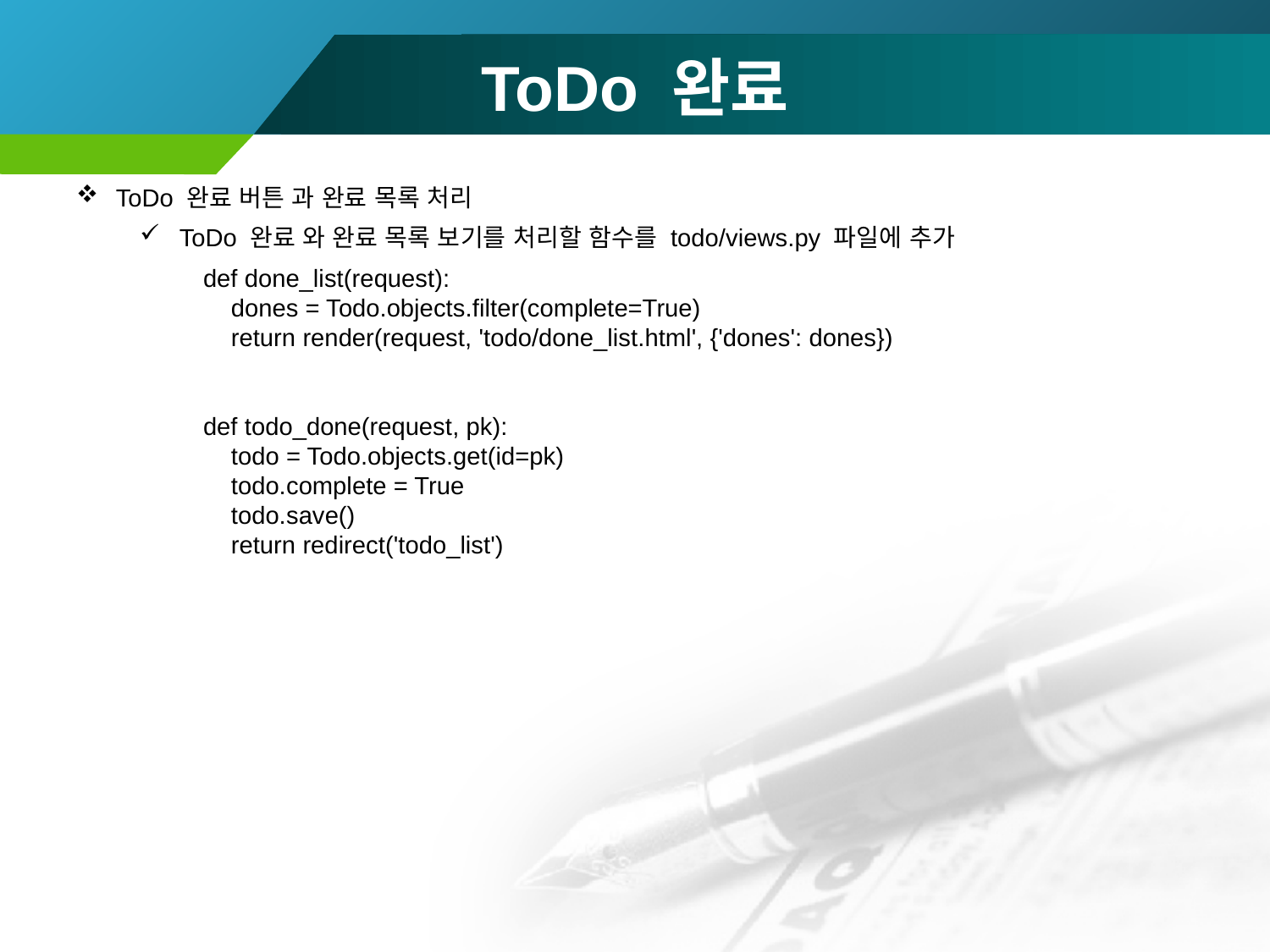

# ToDo 완료
ToDo 완료 버튼 과 완료 목록 처리
ToDo 완료 와 완료 목록 보기를 처리할 함수를 todo/views.py 파일에 추가
def done_list(request):
    dones = Todo.objects.filter(complete=True)
    return render(request, 'todo/done_list.html', {'dones': dones})

def todo_done(request, pk):
    todo = Todo.objects.get(id=pk)
    todo.complete = True
    todo.save()
    return redirect('todo_list')